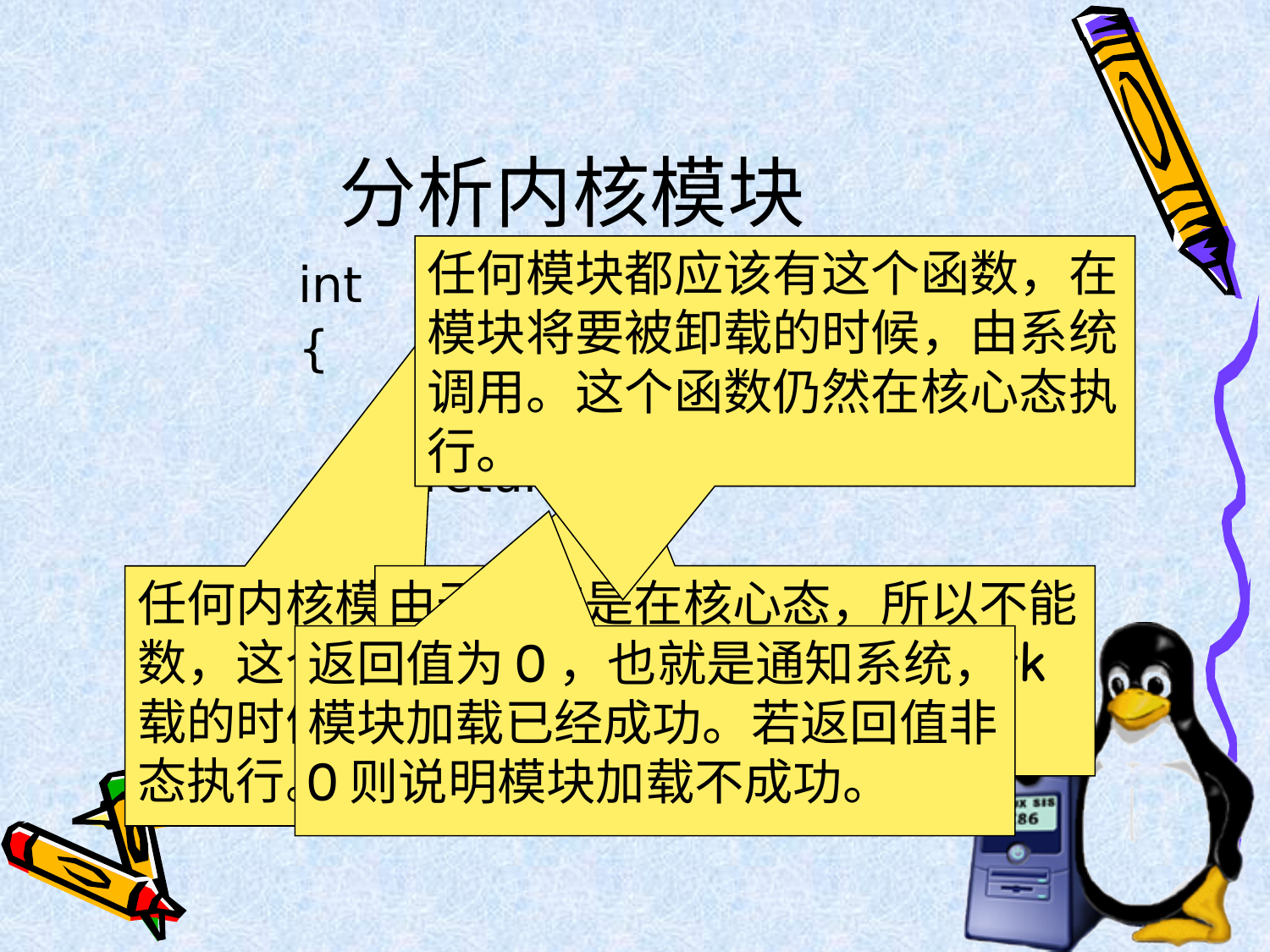

# 分析内核模块
任何模块都应该有这个函数，在模块将要被卸载的时候，由系统调用。这个函数仍然在核心态执行。
int    init_module()
{
        printk("Hello!\n");
        return  0;
}
void   cleanup_module()
{
        printk(“Quit...\n");
}

任何内核模块都必须有这个函数，这个函数会在内核模块被加载的时候，由系统调用，在核心态执行。
由于现在是在核心态，所以不能调用printf，只能调用printk打印一行文字。
返回值为0，也就是通知系统，模块加载已经成功。若返回值非0则说明模块加载不成功。